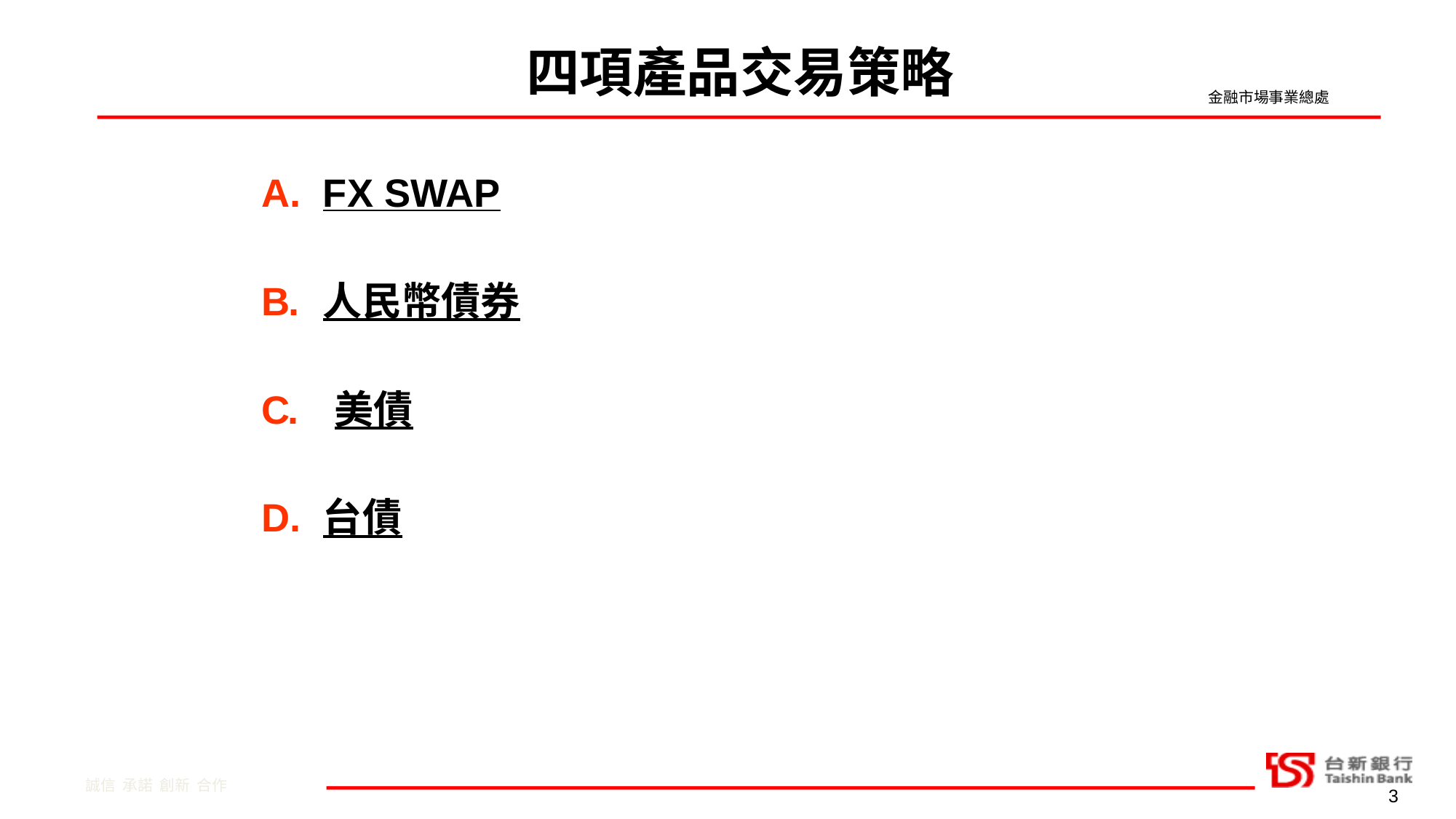

# 四項產品交易策略

FX SWAP

人民幣債券

 美債

台債
3